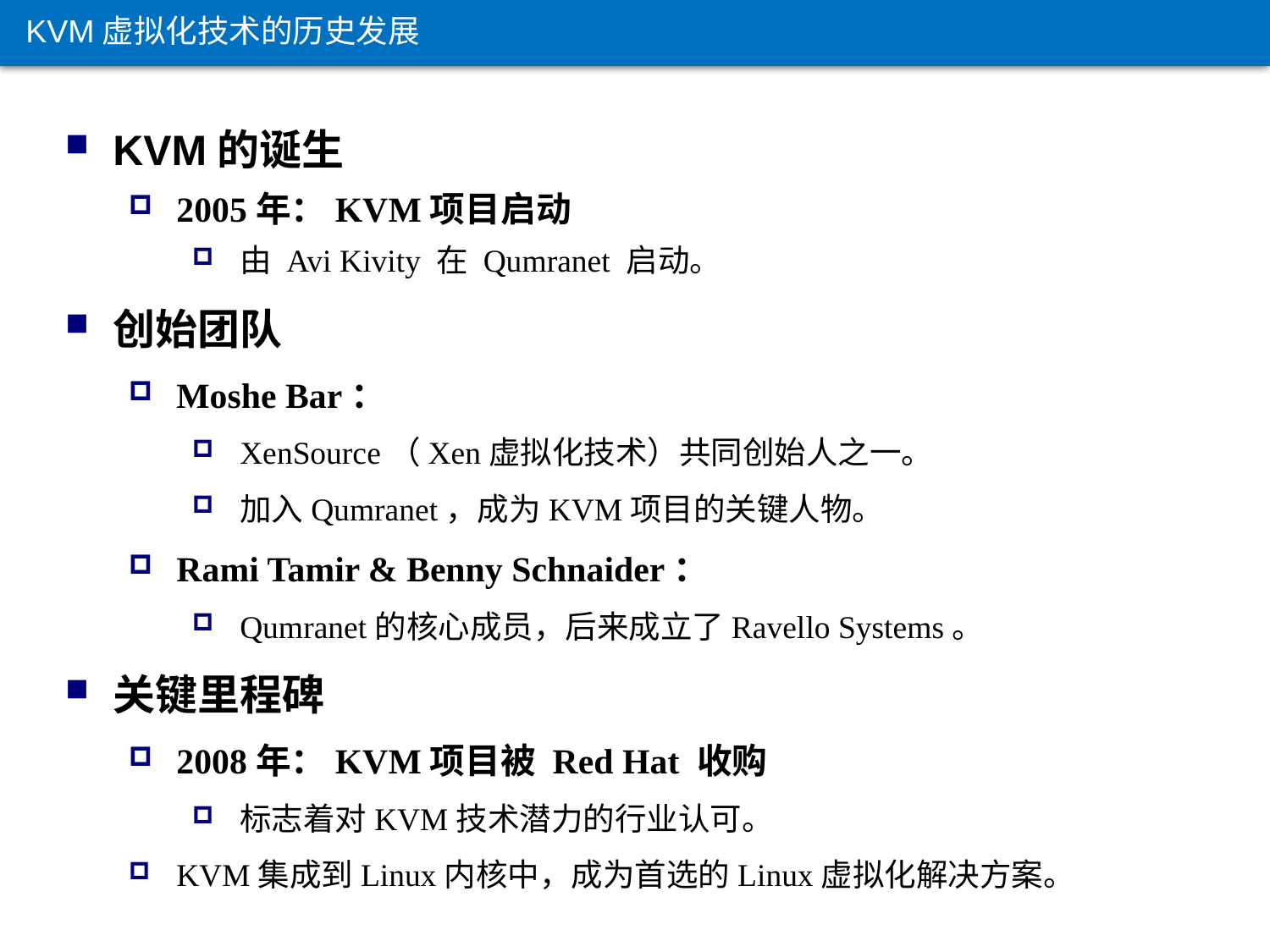

KVM虚拟化技术的历史发展
KVM的诞生
2005年：KVM项目启动
由 Avi Kivity 在 Qumranet 启动。
创始团队
Moshe Bar：
XenSource（Xen虚拟化技术）共同创始人之一。
加入Qumranet，成为KVM项目的关键人物。
Rami Tamir & Benny Schnaider：
Qumranet的核心成员，后来成立了Ravello Systems。
关键里程碑
2008年：KVM项目被 Red Hat 收购
标志着对KVM技术潜力的行业认可。
KVM集成到Linux内核中，成为首选的Linux虚拟化解决方案。
4